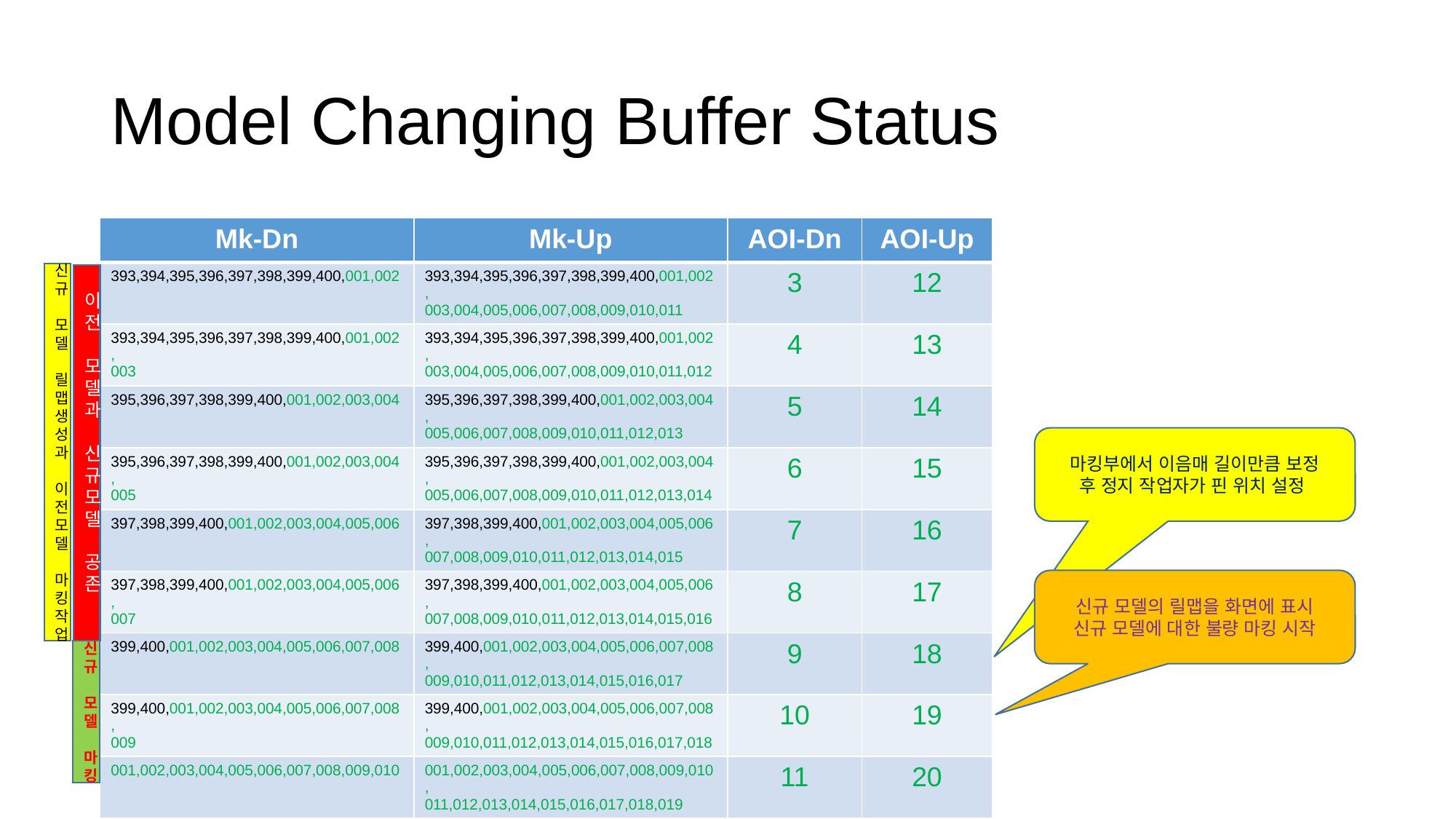

# Model Changing Buffer Status
| Mk-Dn | Mk-Up | AOI-Dn | AOI-Up |
| --- | --- | --- | --- |
| 393,394,395,396,397,398,399,400,001,002 | 393,394,395,396,397,398,399,400,001,002, 003,004,005,006,007,008,009,010,011 | 3 | 12 |
| 393,394,395,396,397,398,399,400,001,002, 003 | 393,394,395,396,397,398,399,400,001,002, 003,004,005,006,007,008,009,010,011,012 | 4 | 13 |
| 395,396,397,398,399,400,001,002,003,004 | 395,396,397,398,399,400,001,002,003,004, 005,006,007,008,009,010,011,012,013 | 5 | 14 |
| 395,396,397,398,399,400,001,002,003,004, 005 | 395,396,397,398,399,400,001,002,003,004, 005,006,007,008,009,010,011,012,013,014 | 6 | 15 |
| 397,398,399,400,001,002,003,004,005,006 | 397,398,399,400,001,002,003,004,005,006, 007,008,009,010,011,012,013,014,015 | 7 | 16 |
| 397,398,399,400,001,002,003,004,005,006, 007 | 397,398,399,400,001,002,003,004,005,006, 007,008,009,010,011,012,013,014,015,016 | 8 | 17 |
| 399,400,001,002,003,004,005,006,007,008 | 399,400,001,002,003,004,005,006,007,008, 009,010,011,012,013,014,015,016,017 | 9 | 18 |
| 399,400,001,002,003,004,005,006,007,008, 009 | 399,400,001,002,003,004,005,006,007,008, 009,010,011,012,013,014,015,016,017,018 | 10 | 19 |
| 001,002,003,004,005,006,007,008,009,010 | 001,002,003,004,005,006,007,008,009,010, 011,012,013,014,015,016,017,018,019 | 11 | 20 |
| 001,002,003,004,005,006,007,008,009,010, 011 | 001,002,003,004,005,006,007,008,009,010, 011,012,013,014,015,016,017,018,019,020 | 12 | 21 |
| 003,004,005,006,007,008,009,010,011,012 | 003,004,005,006,007,008,009,010,011,012, 013,014,015,016,017,018,019,020,021 | 13 | 22 |
신규 모델

릴맵생성
과

이전모델

마킹작업
이전 모델과
 신규모델

공존

마킹부에서 이음매 길이만큼 보정
후 정지 작업자가 핀 위치 설정
신규 모델의 릴맵을 화면에 표시
신규 모델에 대한 불량 마킹 시작
신규 모델

마킹